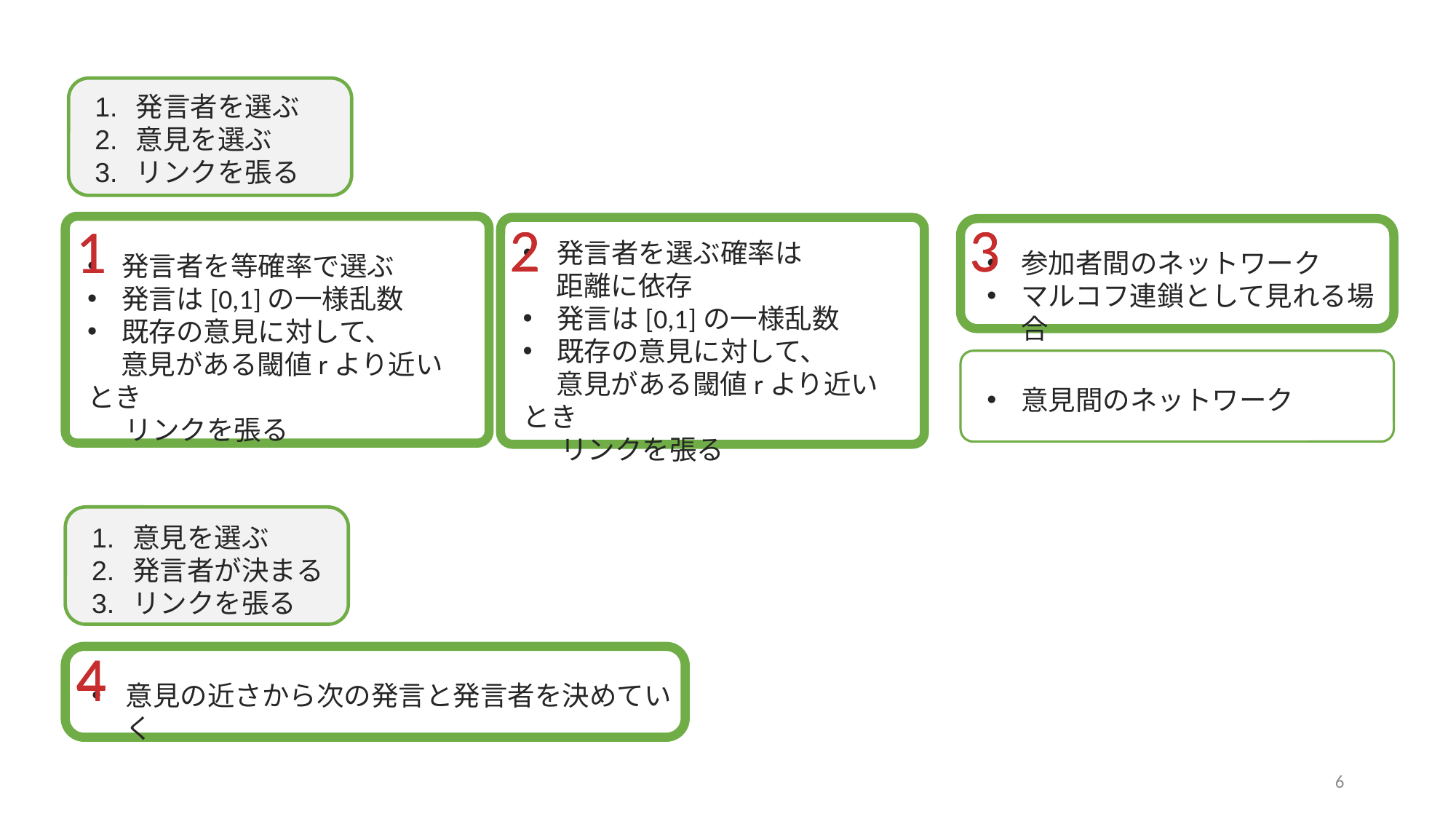

発言者を選ぶ
意見を選ぶ
リンクを張る
3
3
2
2
1
1

発言者を選ぶ確率は
　 距離に依存
発言は[0,1]の一様乱数
既存の意見に対して、
　 意見がある閾値rより近いとき
     リンクを張る
参加者間のネットワーク
マルコフ連鎖として見れる場合
発言者を等確率で選ぶ
発言は[0,1]の一様乱数
既存の意見に対して、
　 意見がある閾値rより近いとき
     リンクを張る

意見間のネットワーク

意見を選ぶ
発言者が決まる
リンクを張る
4
4

意見の近さから次の発言と発言者を決めていく
6